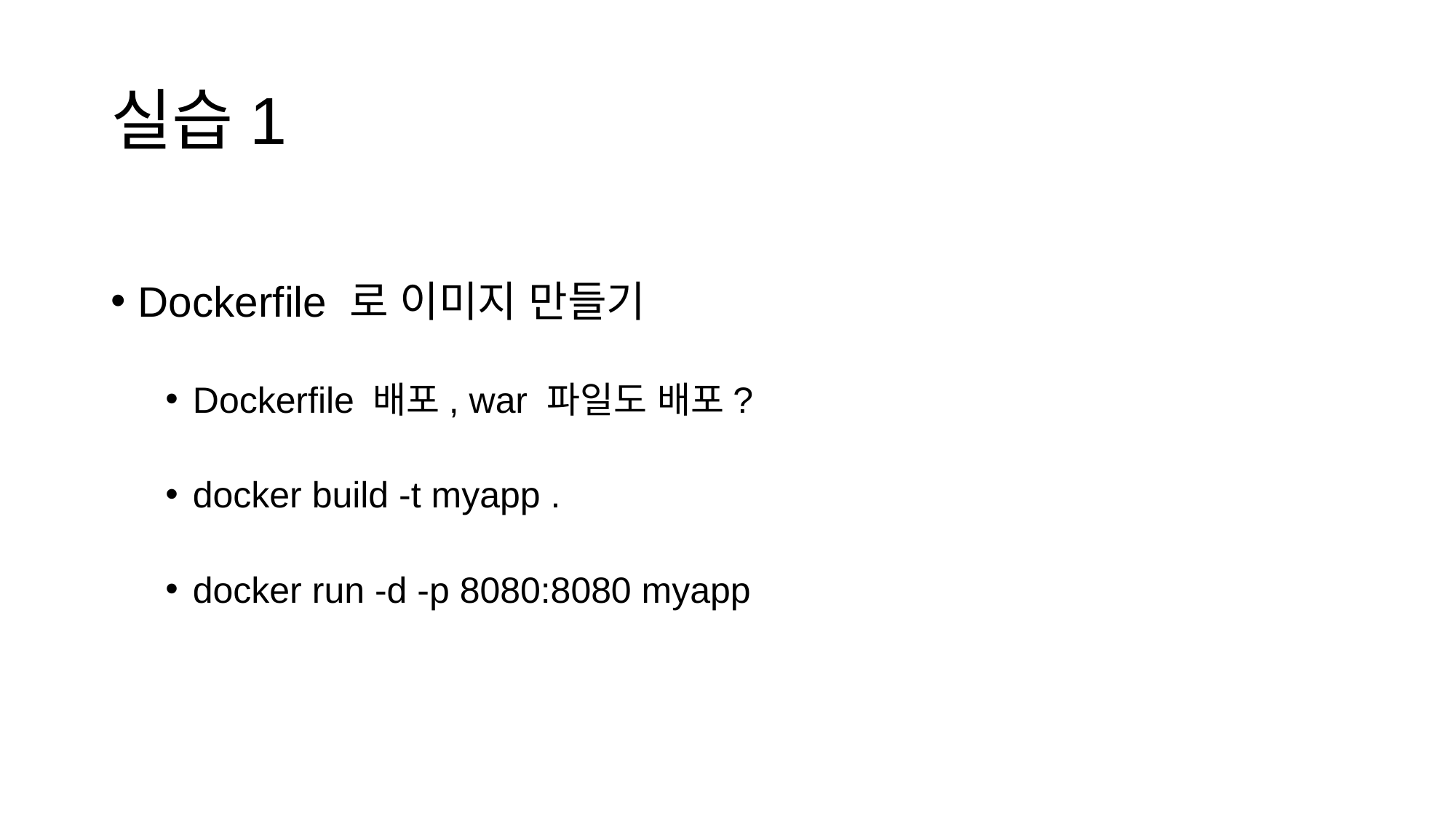

# 실습1
Dockerfile 로 이미지 만들기
Dockerfile 배포, war 파일도 배포?
docker build -t myapp .
docker run -d -p 8080:8080 myapp